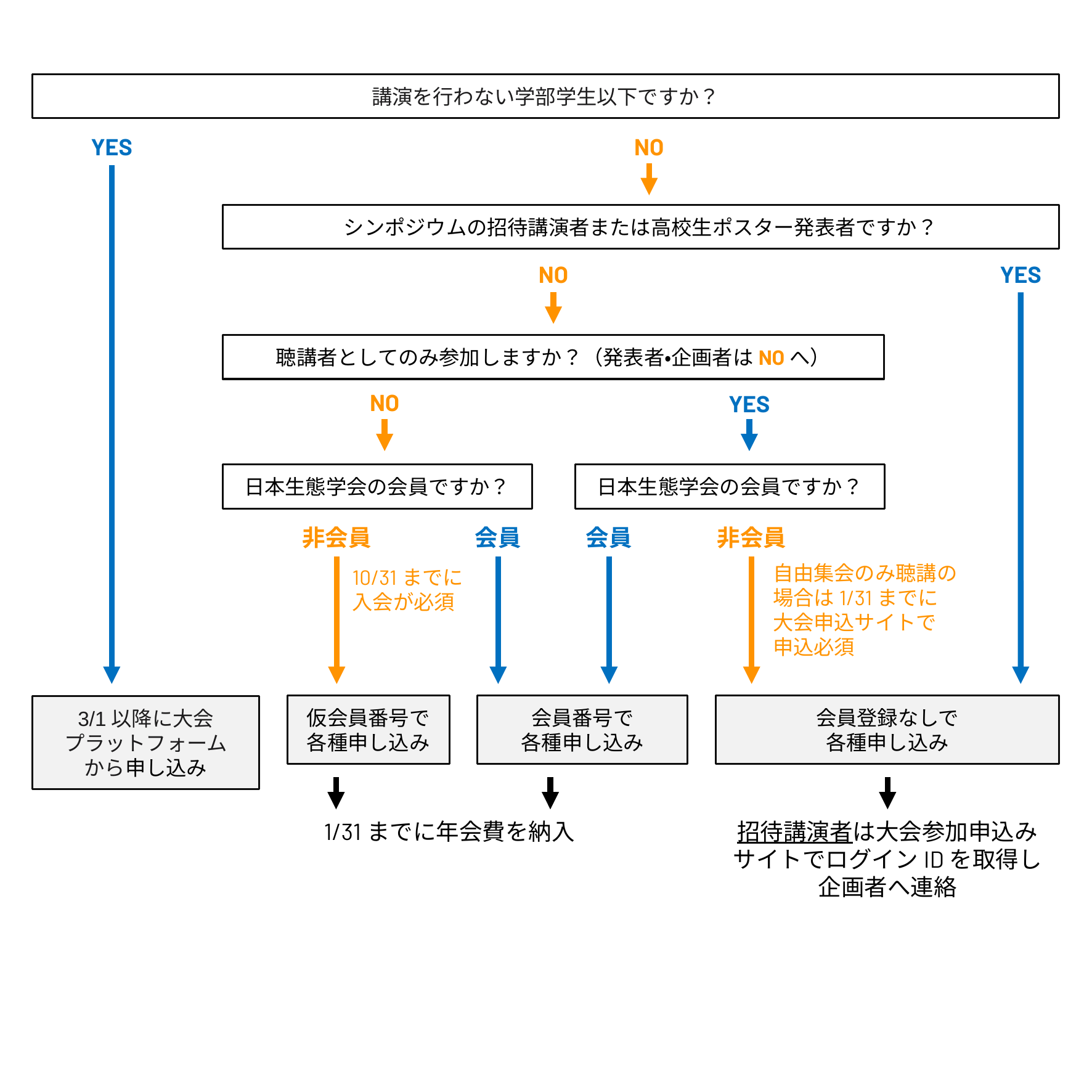

講演を行わない学部学生以下ですか？
YES
NO
シンポジウムの招待講演者または高校生ポスター発表者ですか？
NO
YES
聴講者としてのみ参加しますか？（発表者・企画者はNOへ）
NO
YES
日本生態学会の会員ですか？
日本生態学会の会員ですか？
非会員
会員
会員
非会員
自由集会のみ聴講の場合は1/31までに
大会申込サイトで
申込必須
10/31までに
入会が必須
仮会員番号で
各種申し込み
会員番号で
各種申し込み
会員登録なしで
各種申し込み
3/1以降に大会
プラットフォーム
から申し込み
1/31までに年会費を納入
招待講演者は大会参加申込み
サイトでログインIDを取得し
企画者へ連絡